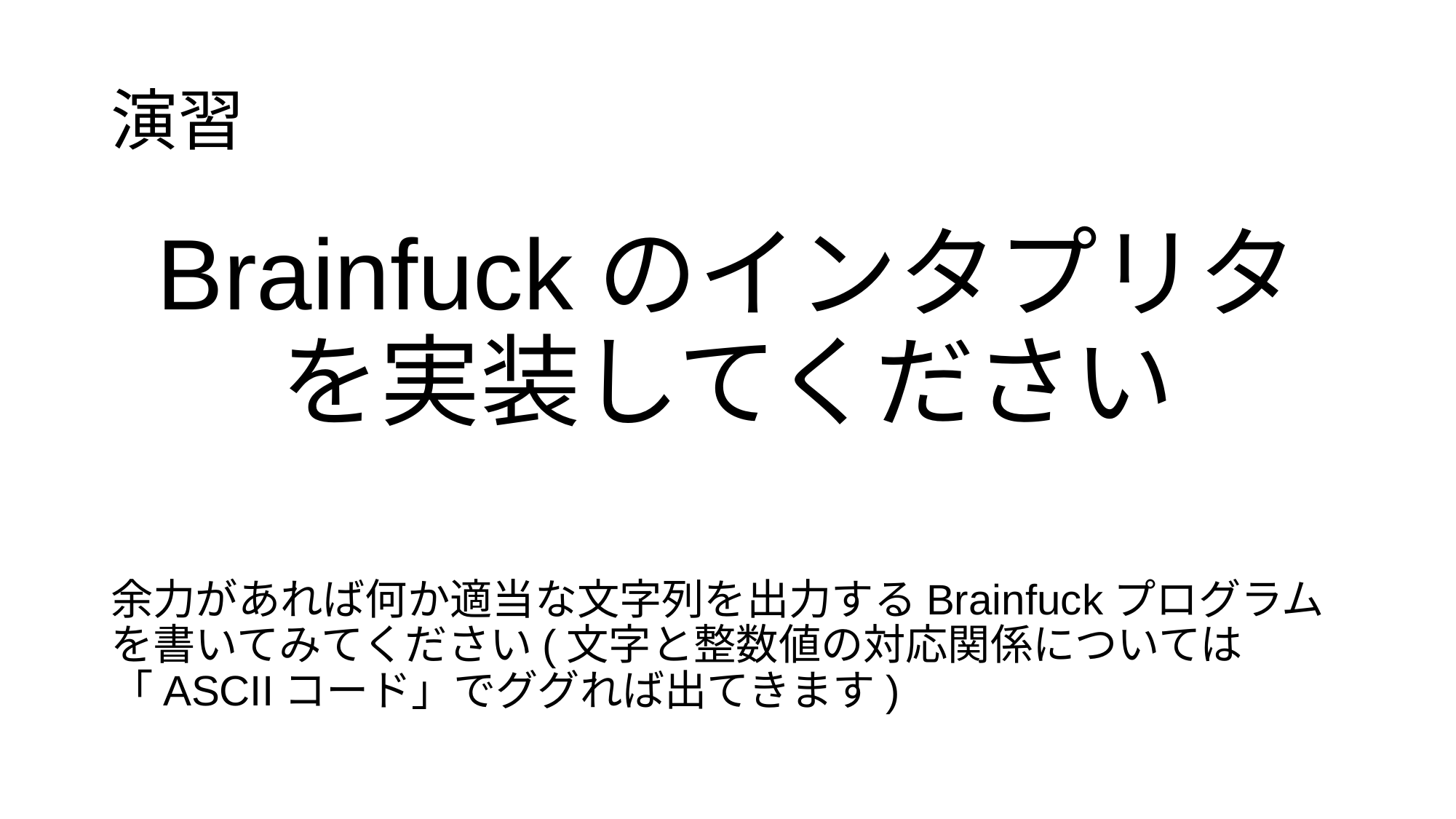

# 演習
Brainfuckのインタプリタを実装してください

余力があれば何か適当な文字列を出力するBrainfuckプログラムを書いてみてください(文字と整数値の対応関係については「ASCIIコード」でググれば出てきます)